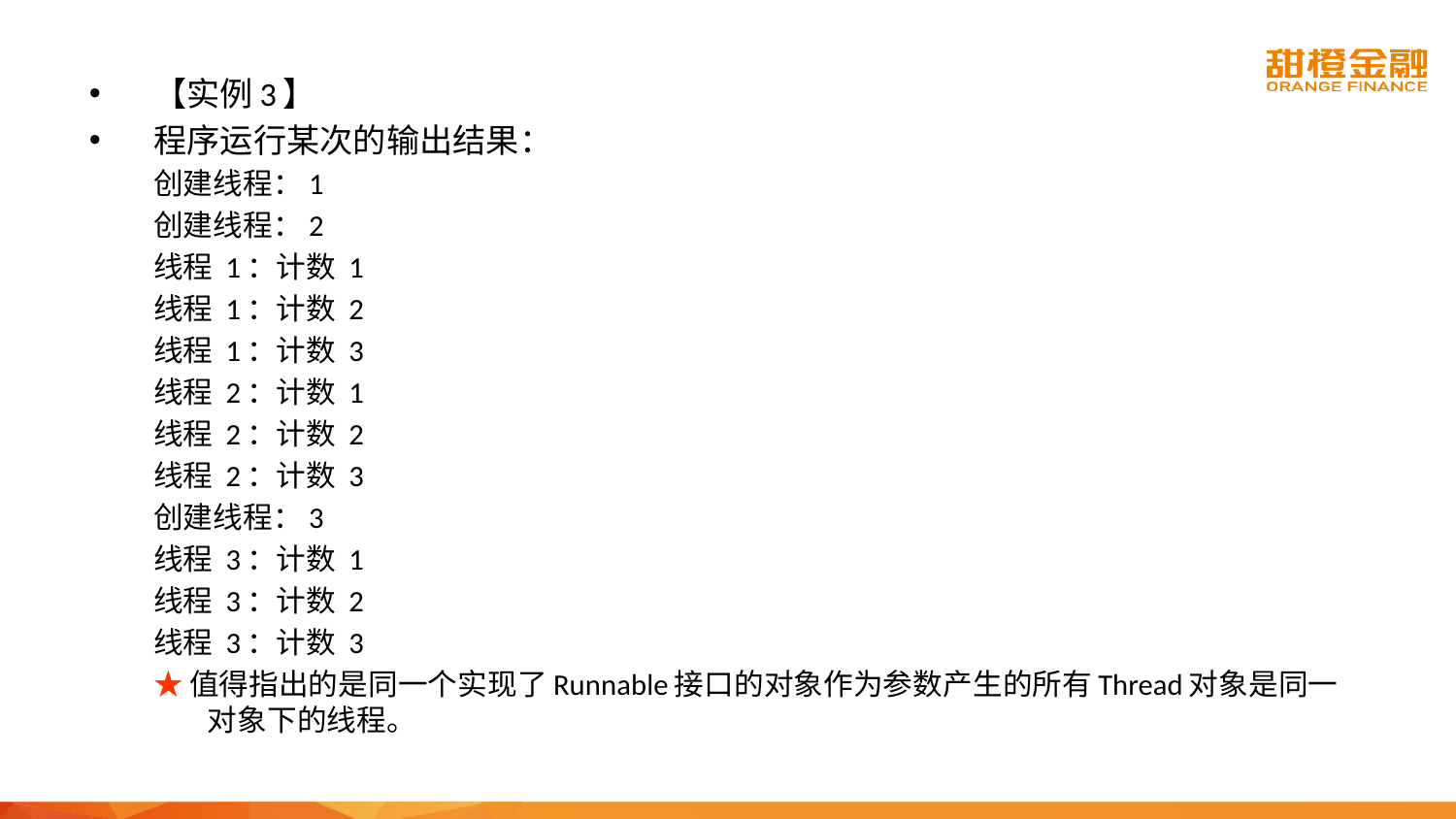

【实例3】
程序运行某次的输出结果：
创建线程：1
创建线程：2
线程 1：计数 1
线程 1：计数 2
线程 1：计数 3
线程 2：计数 1
线程 2：计数 2
线程 2：计数 3
创建线程：3
线程 3：计数 1
线程 3：计数 2
线程 3：计数 3
★值得指出的是同一个实现了Runnable接口的对象作为参数产生的所有Thread对象是同一对象下的线程。